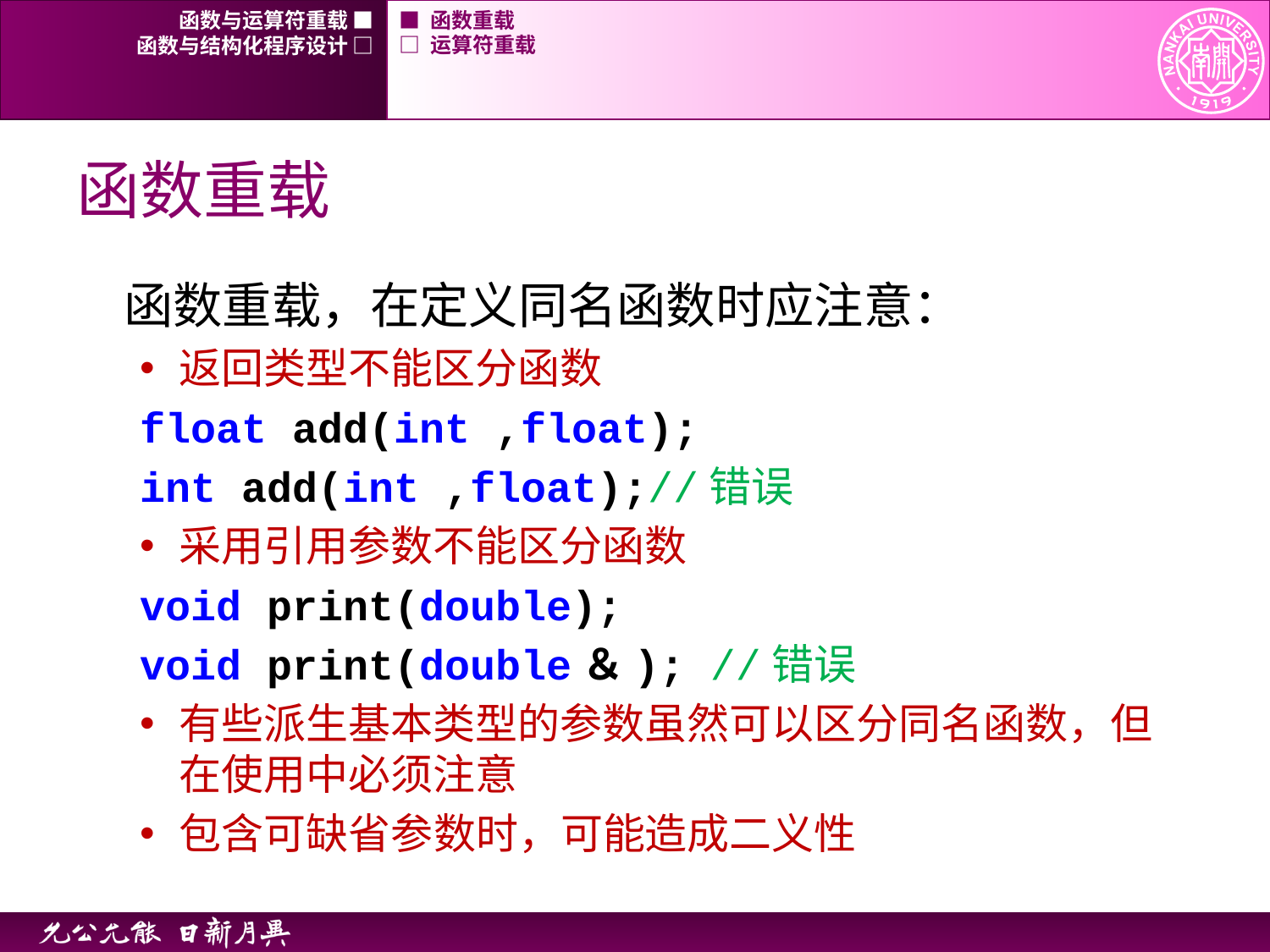

函数与运算符重载 ■
■ 函数重载
函数与结构化程序设计 □
□ 运算符重载

# 函数重载
函数重载，在定义同名函数时应注意：
返回类型不能区分函数
float add(int ,float);
int add(int ,float);//错误
采用引用参数不能区分函数
void print(double);
void print(double＆); //错误
有些派生基本类型的参数虽然可以区分同名函数，但在使用中必须注意
包含可缺省参数时，可能造成二义性